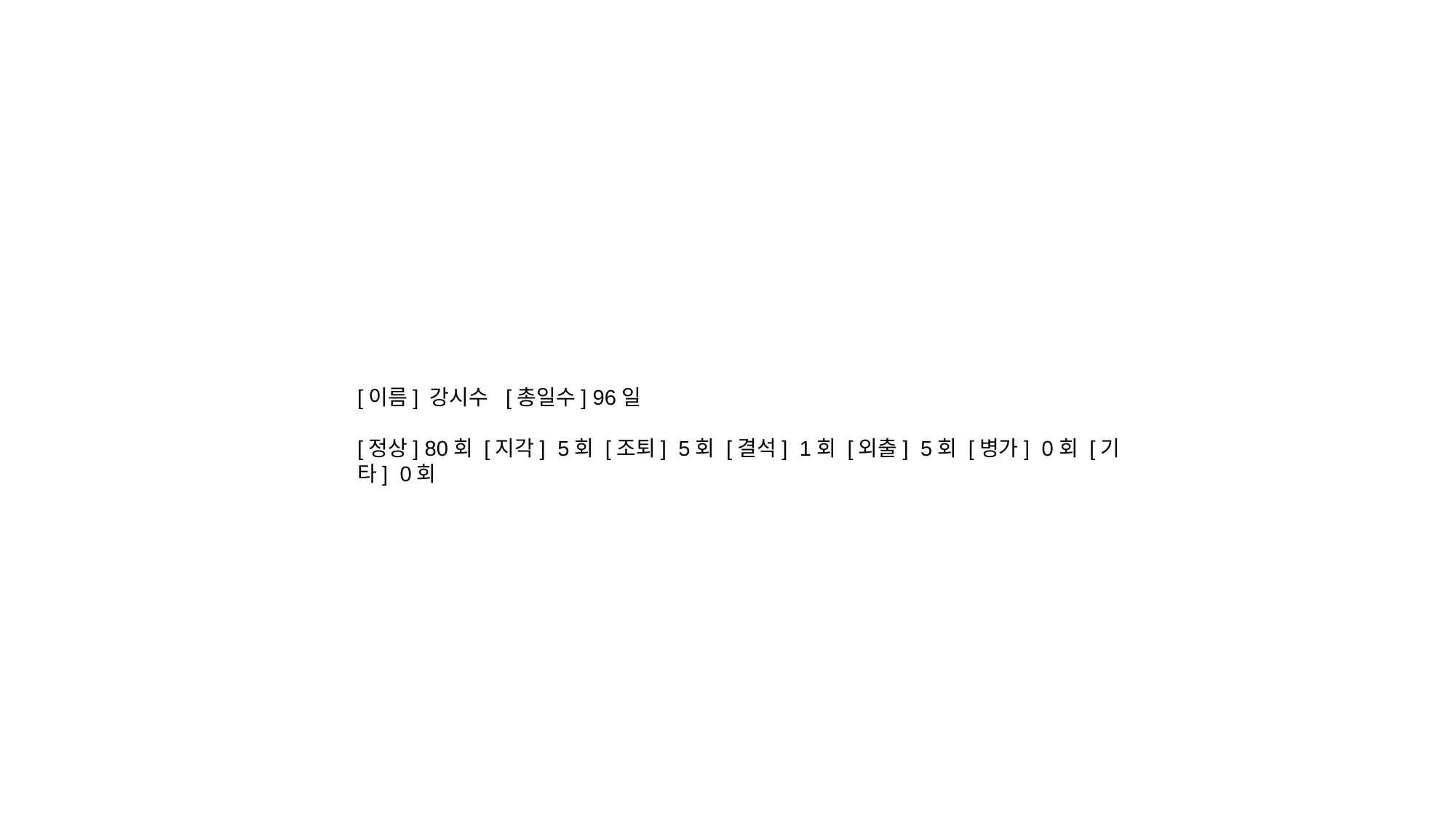

[이름] 강시수  [총일수] 96일

[정상] 80회 [지각]  5회 [조퇴]  5회 [결석]  1회 [외출]  5회 [병가]  0회 [기타]  0회